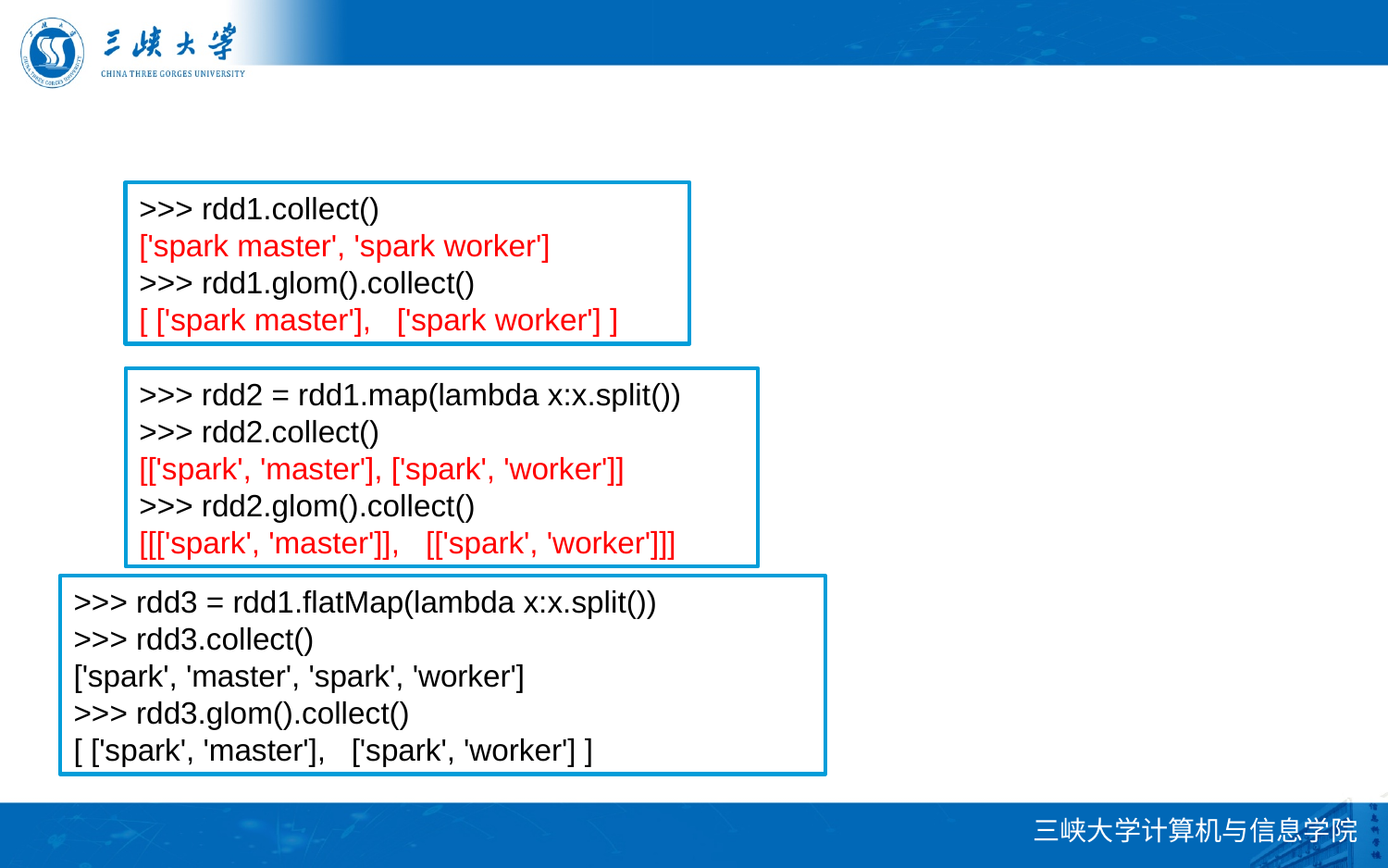

RDD显示分区-glom( )
>>> rdd1.collect()
['spark master', 'spark worker']
>>> rdd1.glom().collect()
[ ['spark master'],   ['spark worker'] ]
>>> rdd2 = rdd1.map(lambda x:x.split())
>>> rdd2.collect()
[['spark', 'master'], ['spark', 'worker']]
>>> rdd2.glom().collect()
[[['spark', 'master']],   [['spark', 'worker']]]
>>> rdd3 = rdd1.flatMap(lambda x:x.split())
>>> rdd3.collect()
['spark', 'master', 'spark', 'worker']
>>> rdd3.glom().collect()
[ ['spark', 'master'],   ['spark', 'worker'] ]